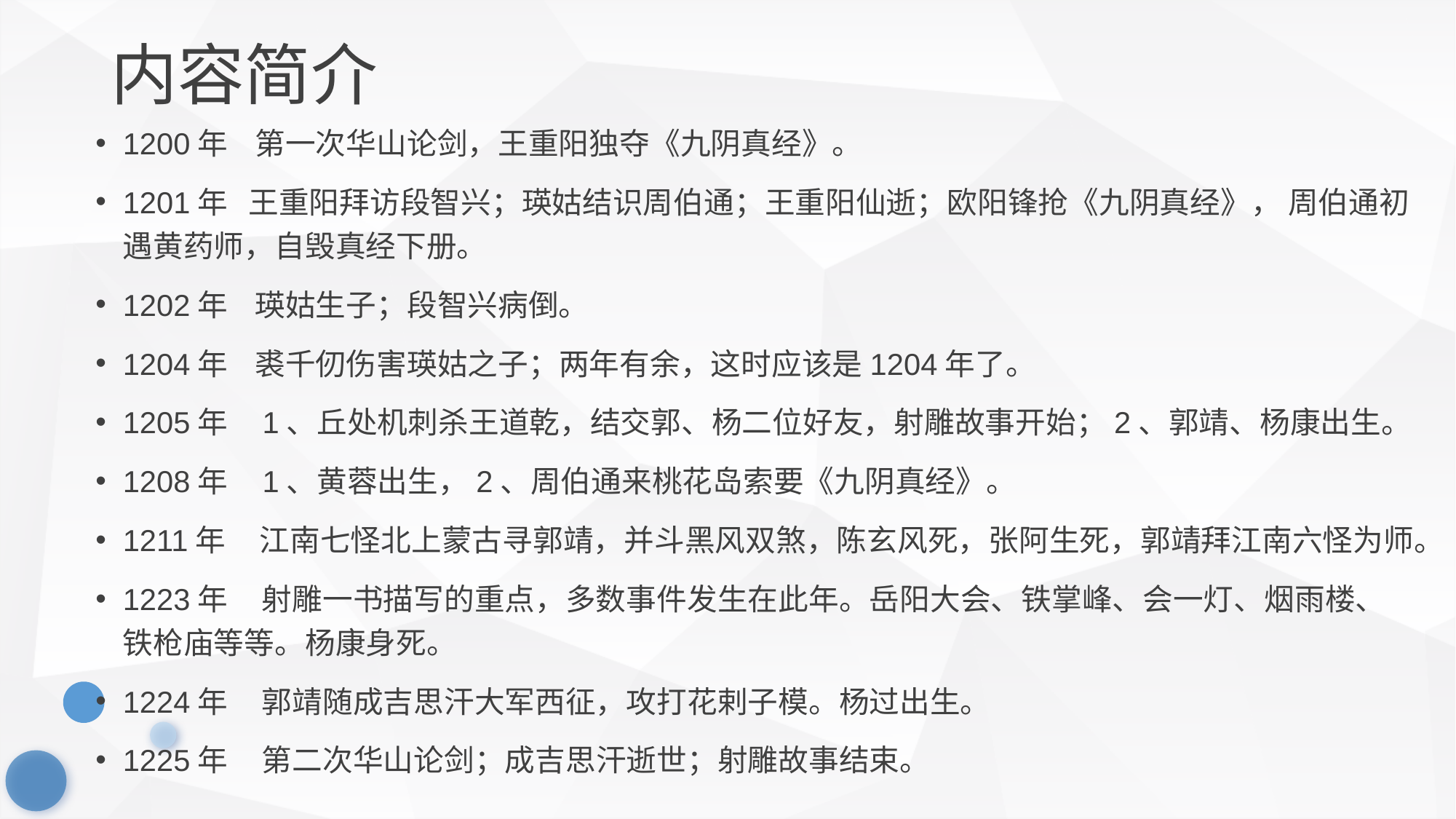

# 内容简介
1200年    第一次华山论剑，王重阳独夺《九阴真经》。
1201年   王重阳拜访段智兴；瑛姑结识周伯通；王重阳仙逝；欧阳锋抢《九阴真经》， 周伯通初 遇黄药师，自毁真经下册。
1202年    瑛姑生子；段智兴病倒。
1204年    裘千仞伤害瑛姑之子；两年有余，这时应该是1204年了。
1205年    1、丘处机刺杀王道乾，结交郭、杨二位好友，射雕故事开始；2、郭靖、杨康出生。
1208年    1、黄蓉出生，2、周伯通来桃花岛索要《九阴真经》。
1211年     江南七怪北上蒙古寻郭靖，并斗黑风双煞，陈玄风死，张阿生死，郭靖拜江南六怪为师。
1223年     射雕一书描写的重点，多数事件发生在此年。岳阳大会、铁掌峰、会一灯、烟雨楼、铁枪庙等等。杨康身死。
1224年     郭靖随成吉思汗大军西征，攻打花剌子模。杨过出生。
1225年     第二次华山论剑；成吉思汗逝世；射雕故事结束。